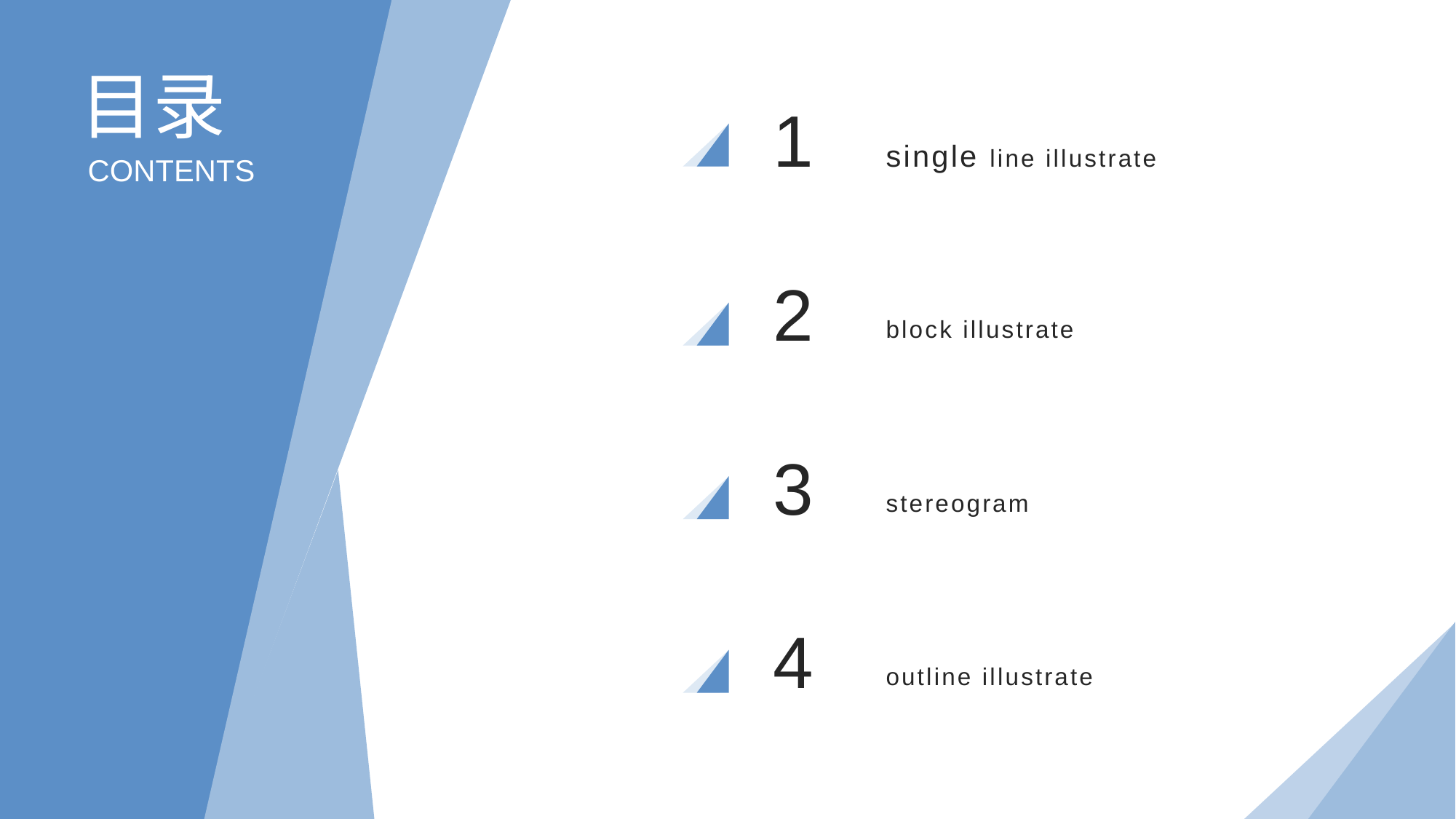

目录
1
single line illustrate

CONTENTS
2
block illustrate

3
stereogram

4
outline illustrate